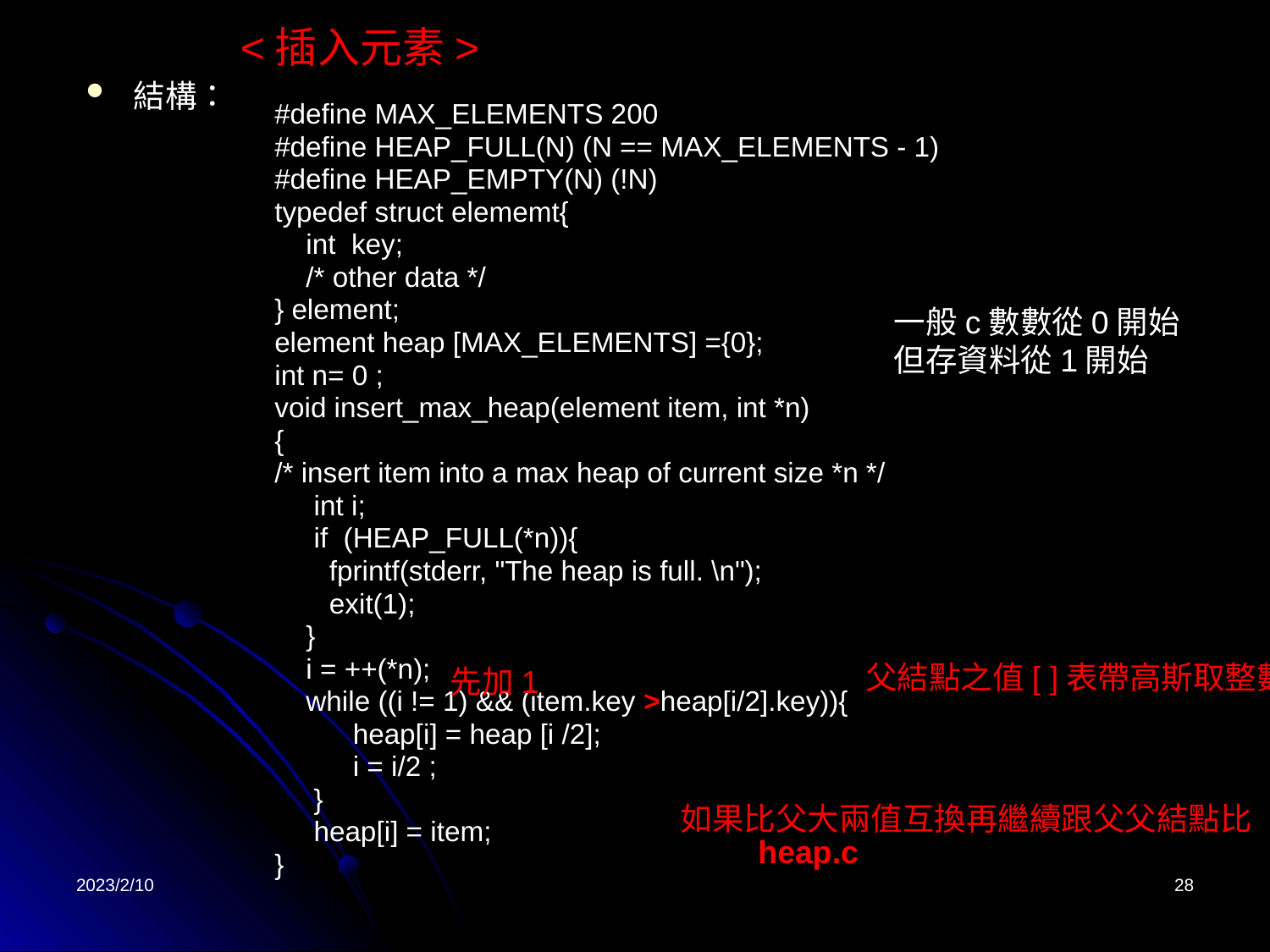

<插入元素>
結構：
#define MAX_ELEMENTS 200
#define HEAP_FULL(N) (N == MAX_ELEMENTS - 1)
#define HEAP_EMPTY(N) (!N)
typedef struct elememt{
    int  key;
    /* other data */
} element;
element heap [MAX_ELEMENTS] ={0};
int n= 0 ;
void insert_max_heap(element item, int *n)
{
/* insert item into a max heap of current size *n */
     int i;
     if  (HEAP_FULL(*n)){
       fprintf(stderr, "The heap is full. \n");
       exit(1);
    }
    i = ++(*n);
    while ((i != 1) && (item.key >heap[i/2].key)){
          heap[i] = heap [i /2];
          i = i/2 ;
     }
     heap[i] = item;
}
一般c數數從0開始
但存資料從1開始
父結點之值[ ]表帶高斯取整數
先加1
如果比父大兩值互換再繼續跟父父結點比
heap.c
2023/2/10
28